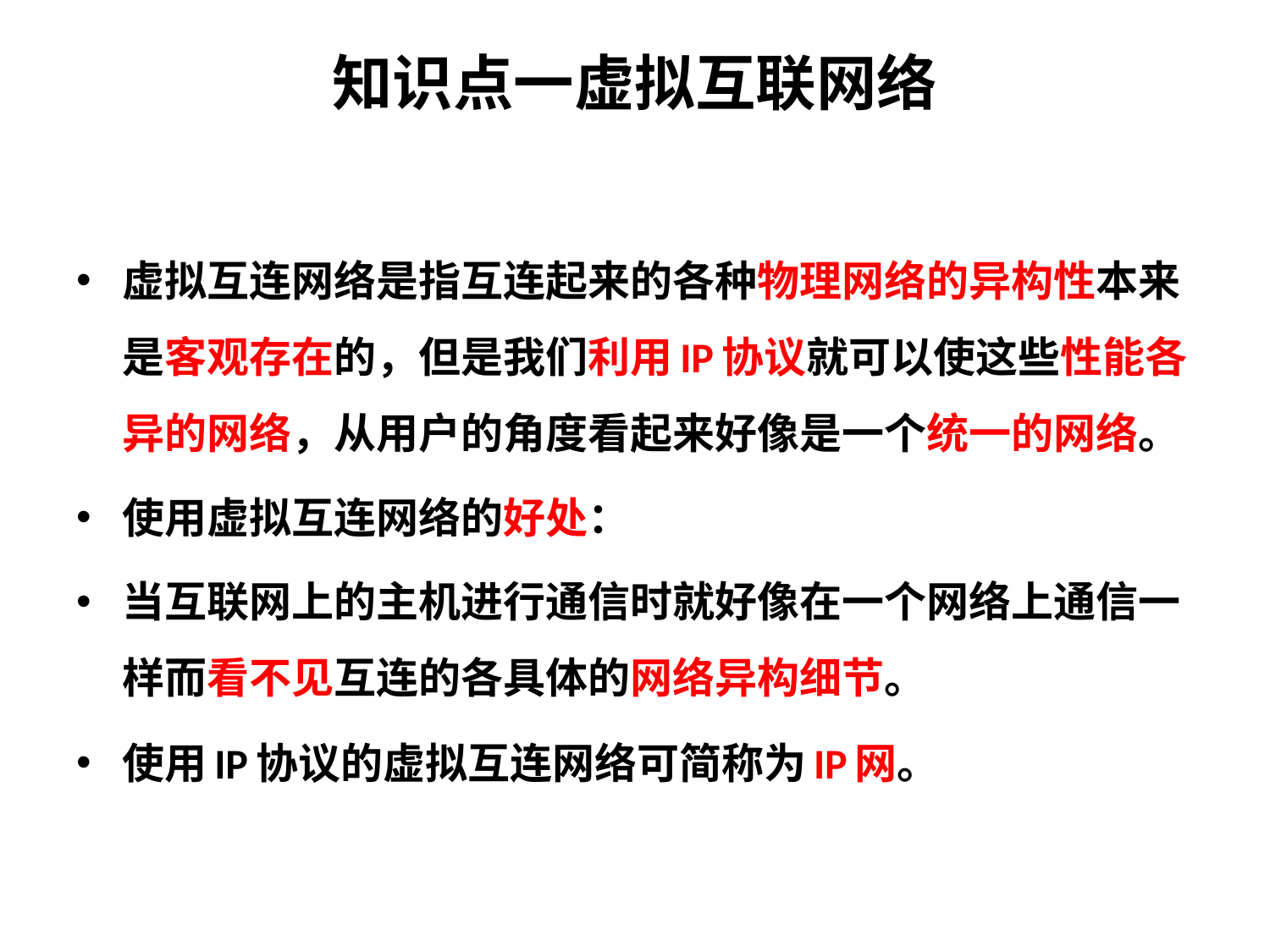

# 知识点一虚拟互联网络
虚拟互连网络是指互连起来的各种物理网络的异构性本来是客观存在的，但是我们利用IP协议就可以使这些性能各异的网络，从用户的角度看起来好像是一个统一的网络。
使用虚拟互连网络的好处：
当互联网上的主机进行通信时就好像在一个网络上通信一样而看不见互连的各具体的网络异构细节。
使用IP协议的虚拟互连网络可简称为IP网。